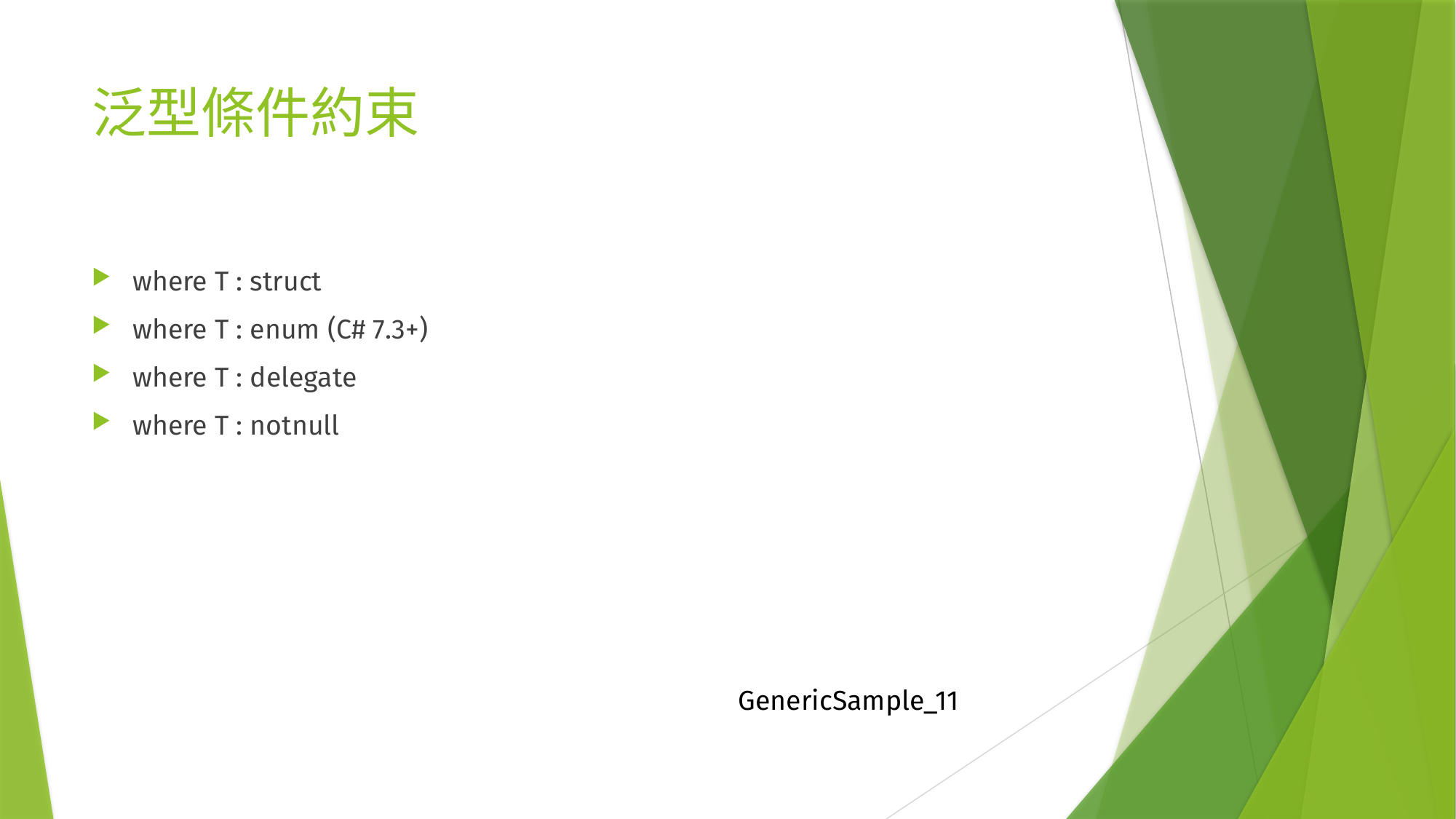

# 泛型條件約束
where T : struct
where T : enum (C# 7.3+)
where T : delegate
where T : notnull
GenericSample_11